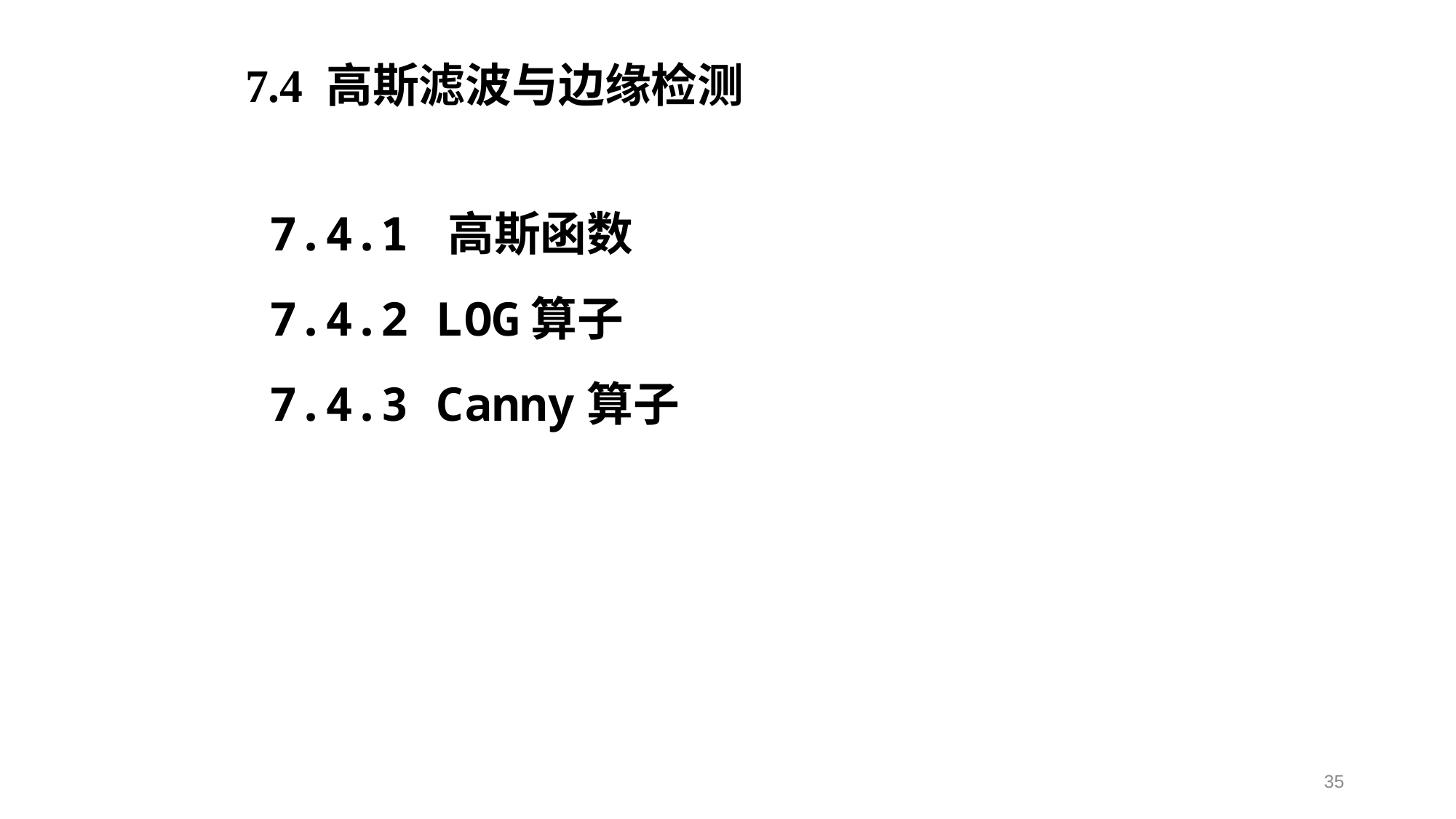

7.4 高斯滤波与边缘检测
7.4.1 高斯函数
7.4.2 LOG算子
7.4.3 Canny算子
35